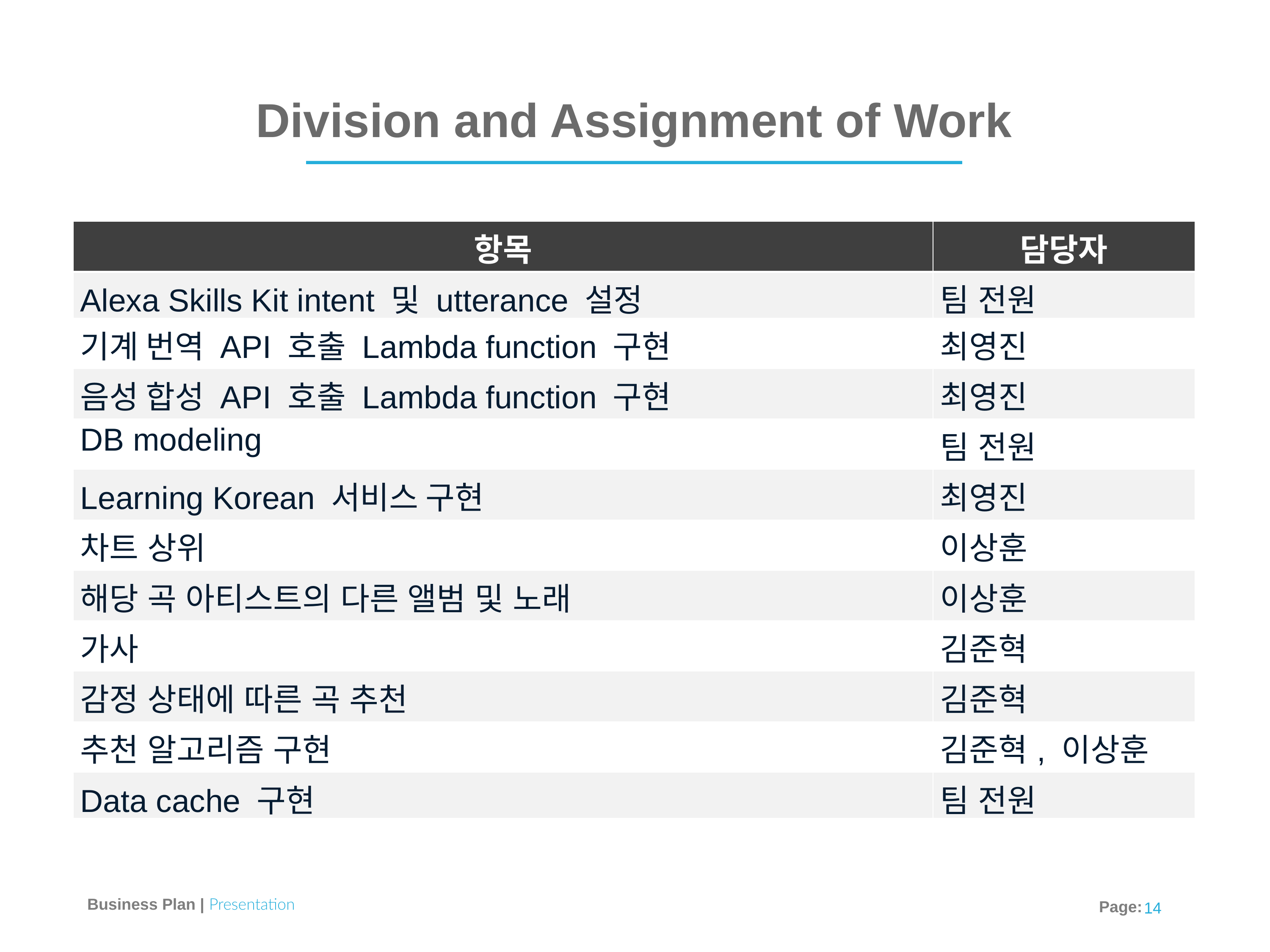

Division and Assignment of Work

| 항목 | 담당자 |
| --- | --- |
| Alexa Skills Kit intent 및 utterance 설정 | 팀 전원 |
| 기계 번역 API 호출 Lambda function 구현 | 최영진 |
| 음성 합성 API 호출 Lambda function 구현 | 최영진 |
| DB modeling | 팀 전원 |
| Learning Korean 서비스 구현 | 최영진 |
| 차트 상위 | 이상훈 |
| 해당 곡 아티스트의 다른 앨범 및 노래 | 이상훈 |
| 가사 | 김준혁 |
| 감정 상태에 따른 곡 추천 | 김준혁 |
| 추천 알고리즘 구현 | 김준혁, 이상훈 |
| Data cache 구현 | 팀 전원 |